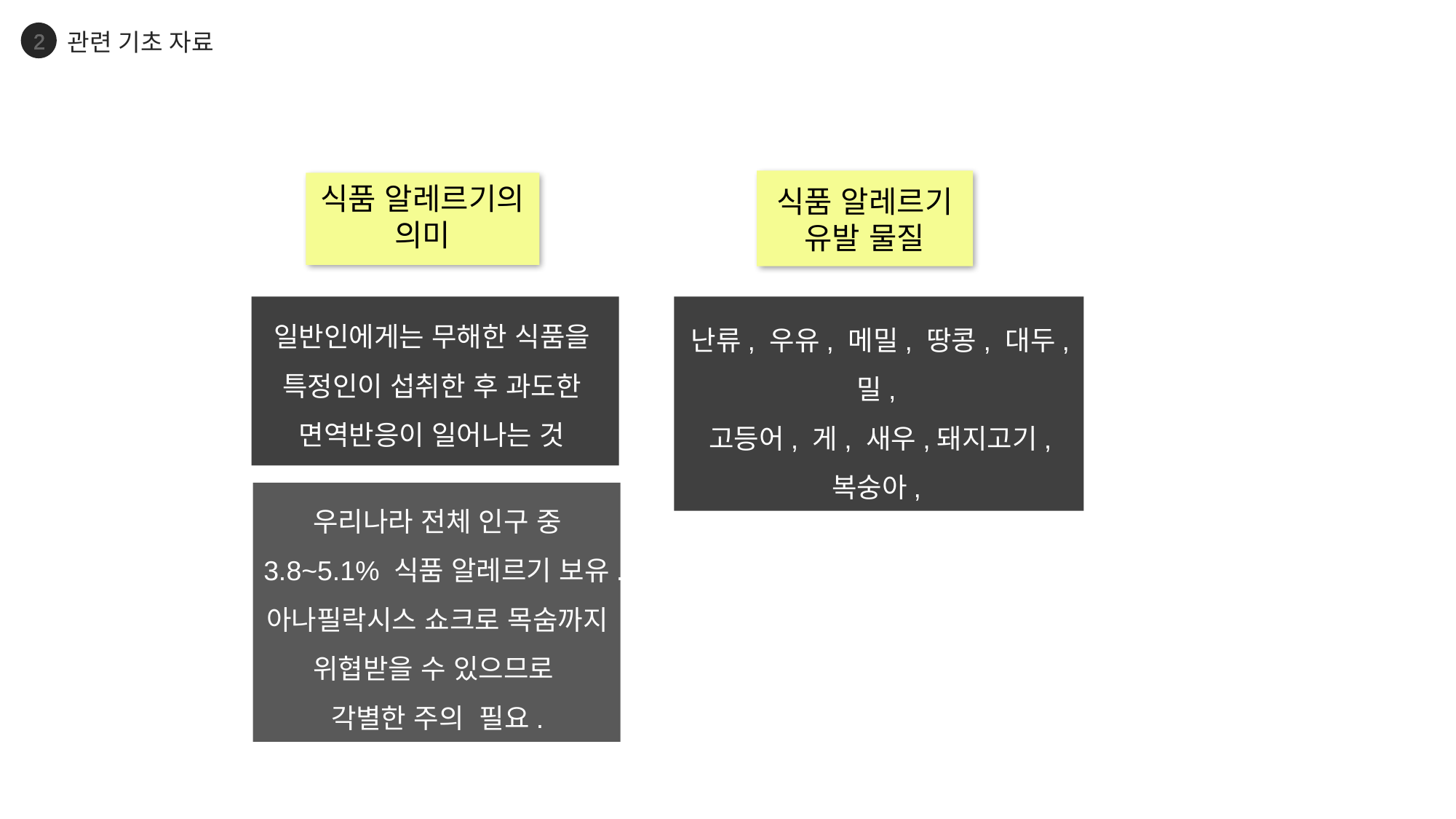

관련 기초 자료
2

식품 알레르기의
의미
식품 알레르기
유발 물질

일반인에게는 무해한 식품을 특정인이 섭취한 후 과도한
면역반응이 일어나는 것
난류, 우유, 메밀, 땅콩, 대두, 밀,
고등어, 게, 새우,돼지고기, 복숭아,
토마토, 아황산류, 호두, 닭고기,
쇠고기, 오징어, 조개류

우리나라 전체 인구 중
3.8~5.1% 식품 알레르기 보유.
아나필락시스 쇼크로 목숨까지 위협받을 수 있으므로
각별한 주의  필요.